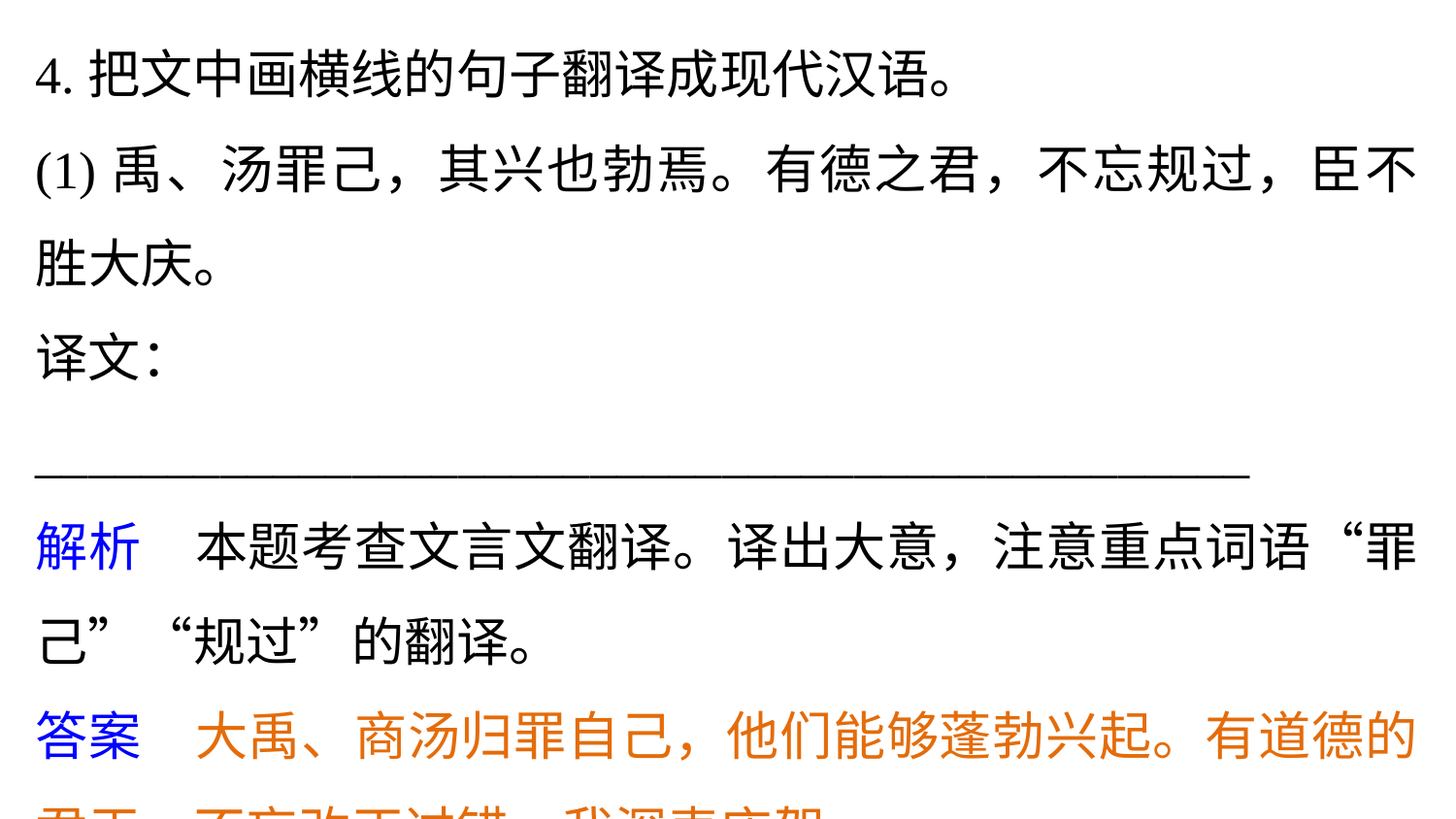

4.把文中画横线的句子翻译成现代汉语。
(1)禹、汤罪己，其兴也勃焉。有德之君，不忘规过，臣不胜大庆。
译文：______________________________________________
解析　本题考查文言文翻译。译出大意，注意重点词语“罪己”“规过”的翻译。
答案　大禹、商汤归罪自己，他们能够蓬勃兴起。有道德的君王，不忘改正过错，我深表庆贺。